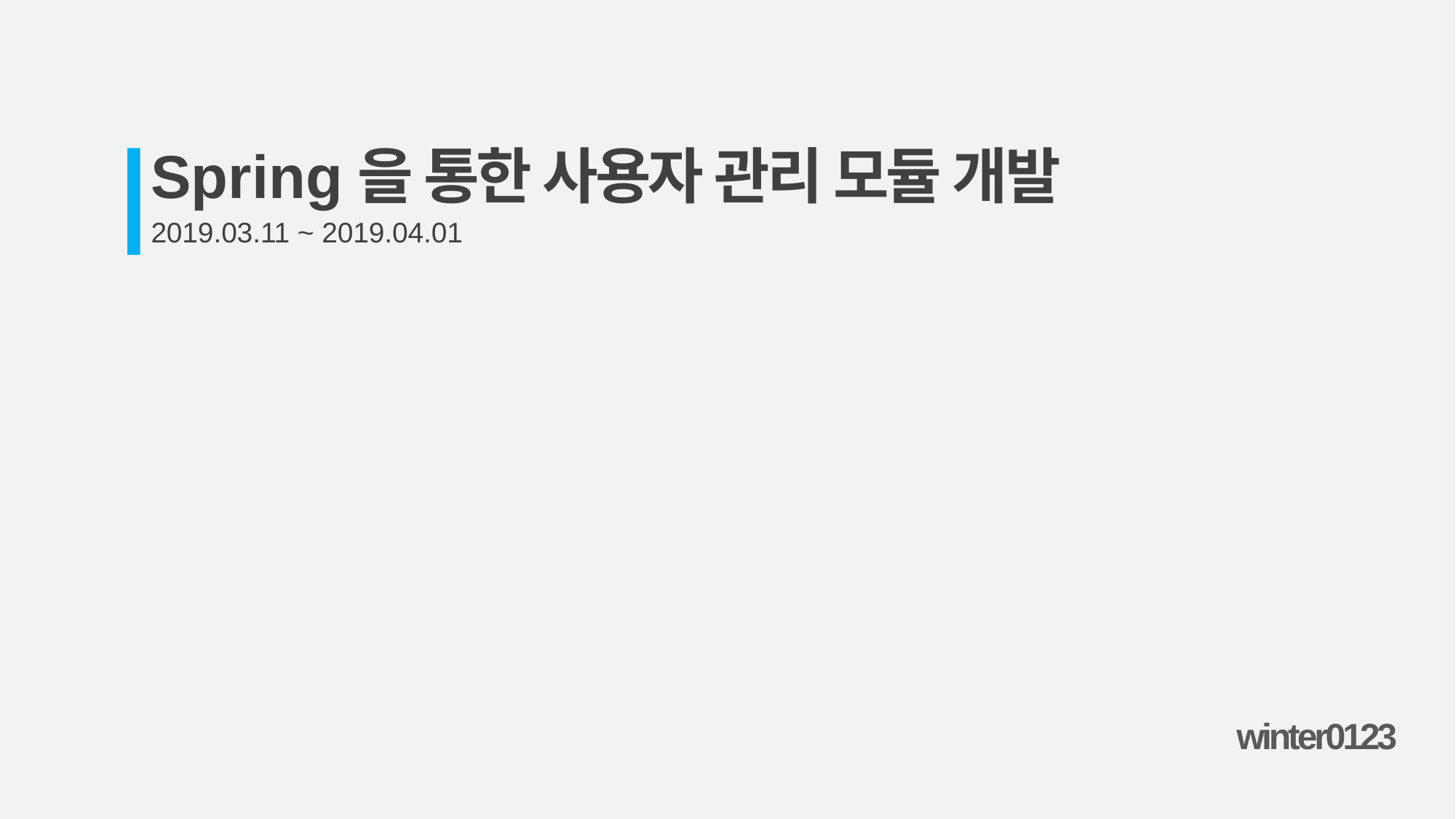

Spring을 통한 사용자 관리 모듈 개발

2019.03.11 ~ 2019.04.01
winter0123